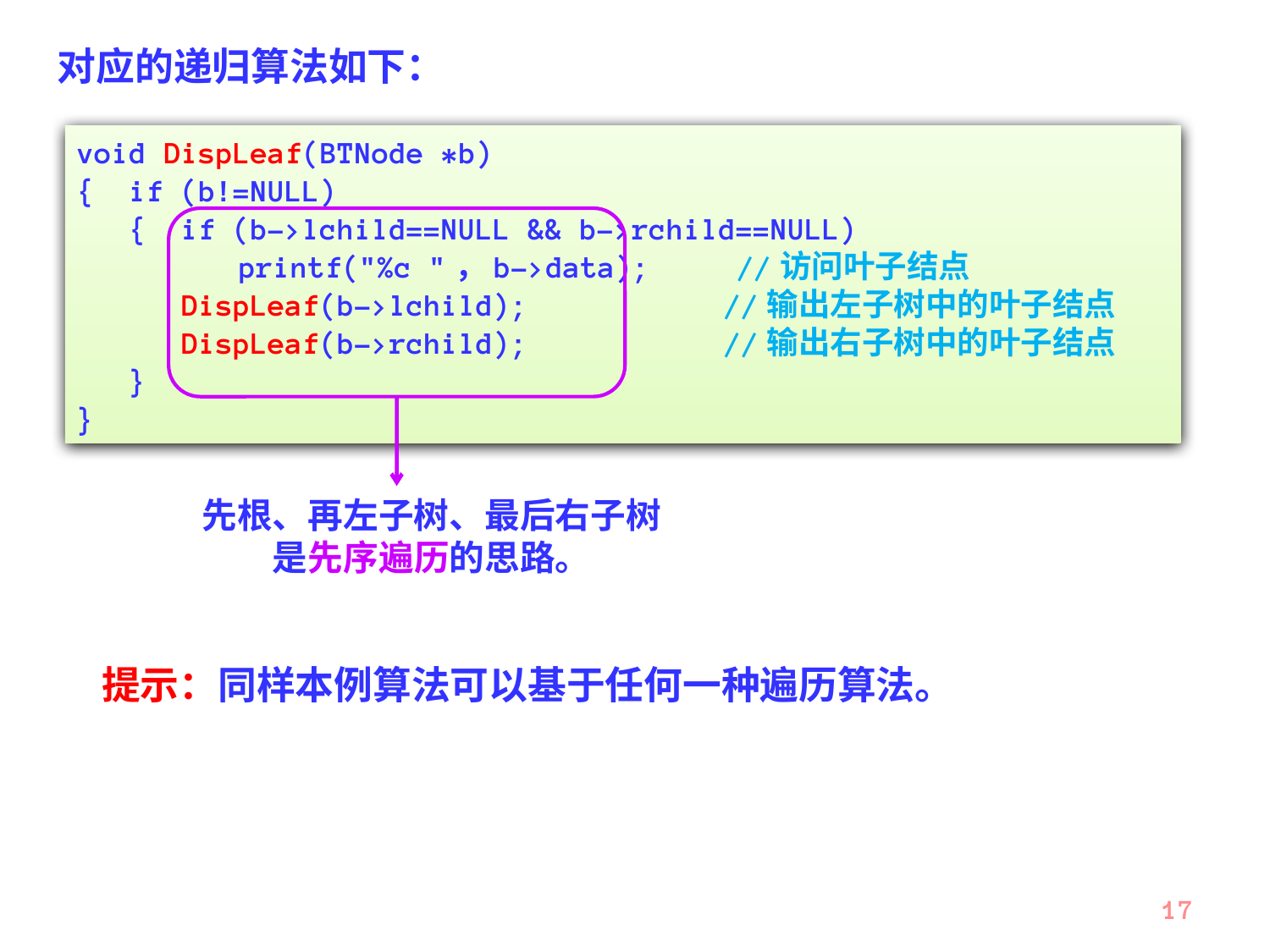

对应的递归算法如下：
void DispLeaf(BTNode *b)
{  if (b!=NULL)
   {  if (b->lchild==NULL && b->rchild==NULL)
	  printf("%c "，b->data);     //访问叶子结点
      DispLeaf(b->lchild);	        //输出左子树中的叶子结点
      DispLeaf(b->rchild);	        //输出右子树中的叶子结点
   }
}

先根、再左子树、最后右子树
是先序遍历的思路。
提示：同样本例算法可以基于任何一种遍历算法。
17